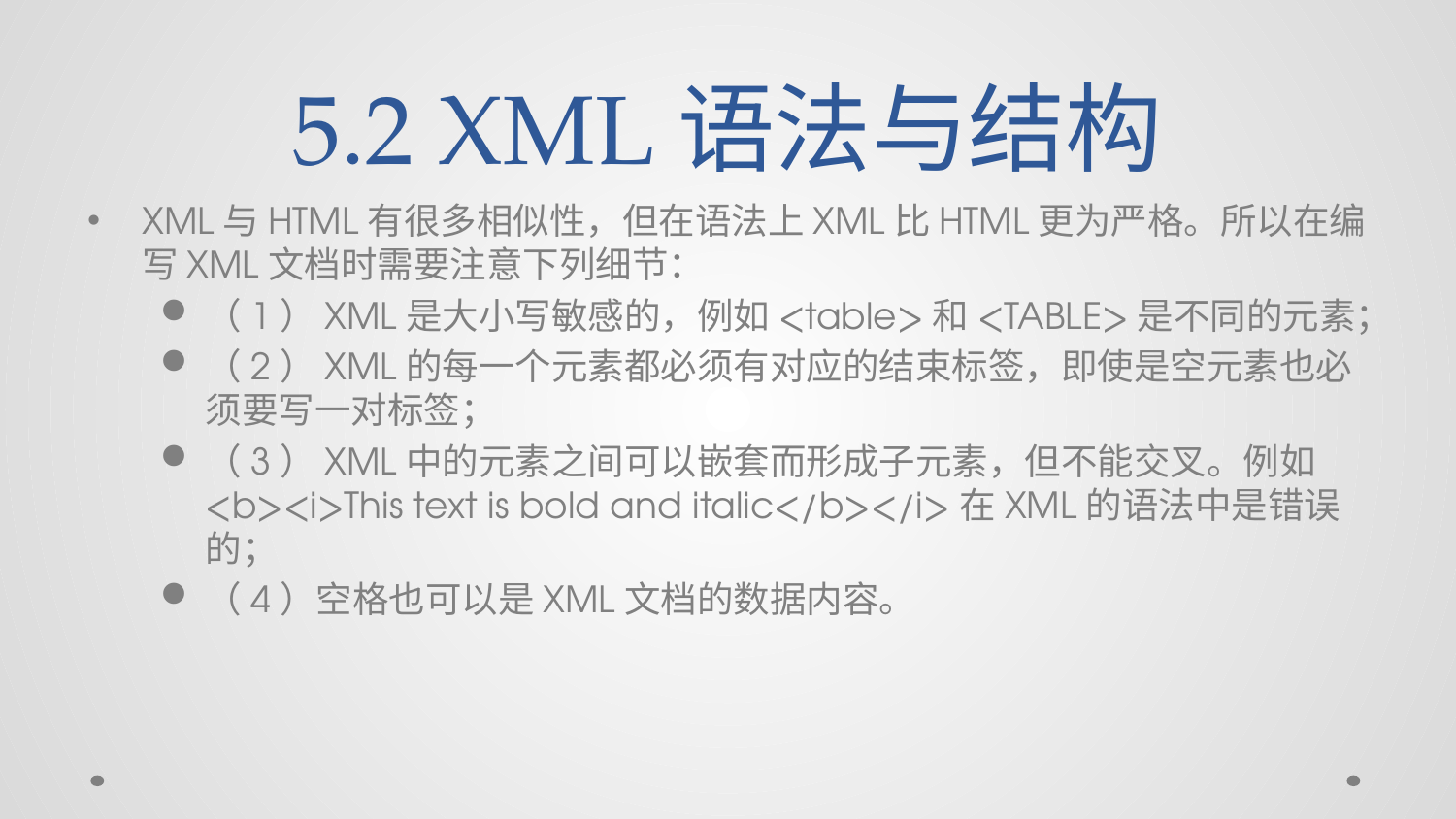

# 5.2 XML语法与结构
XML与HTML有很多相似性，但在语法上XML比HTML更为严格。所以在编写XML文档时需要注意下列细节：
（1）XML是大小写敏感的，例如<table>和<TABLE>是不同的元素；
（2）XML的每一个元素都必须有对应的结束标签，即使是空元素也必须要写一对标签；
（3）XML中的元素之间可以嵌套而形成子元素，但不能交叉。例如<b><i>This text is bold and italic</b></i>在XML的语法中是错误的；
（4）空格也可以是XML文档的数据内容。